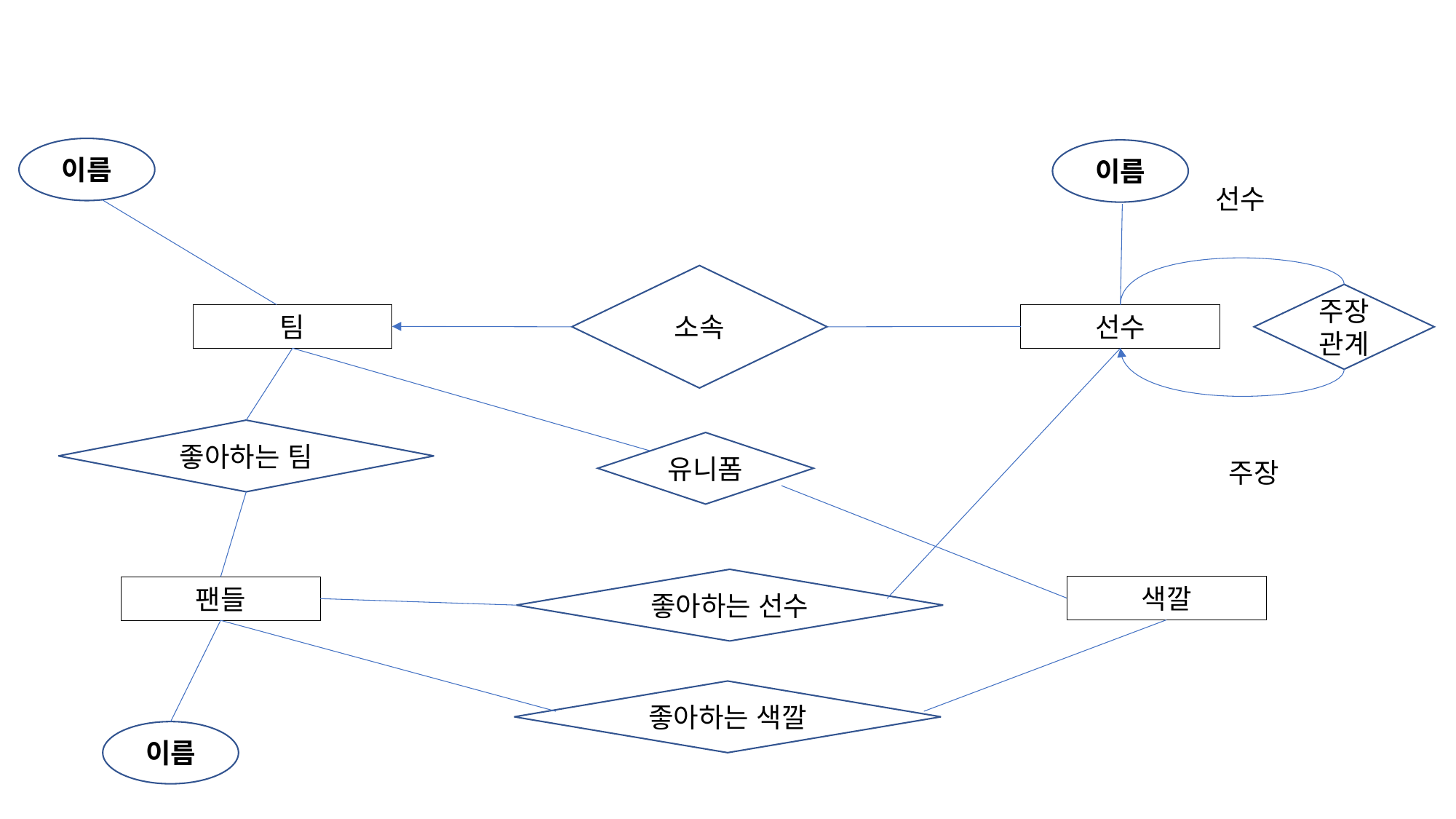

이름
이름
선수
소속
주장 관계
팀
선수
좋아하는 팀
유니폼
주장
좋아하는 선수
색깔
팬들
좋아하는 색깔
이름